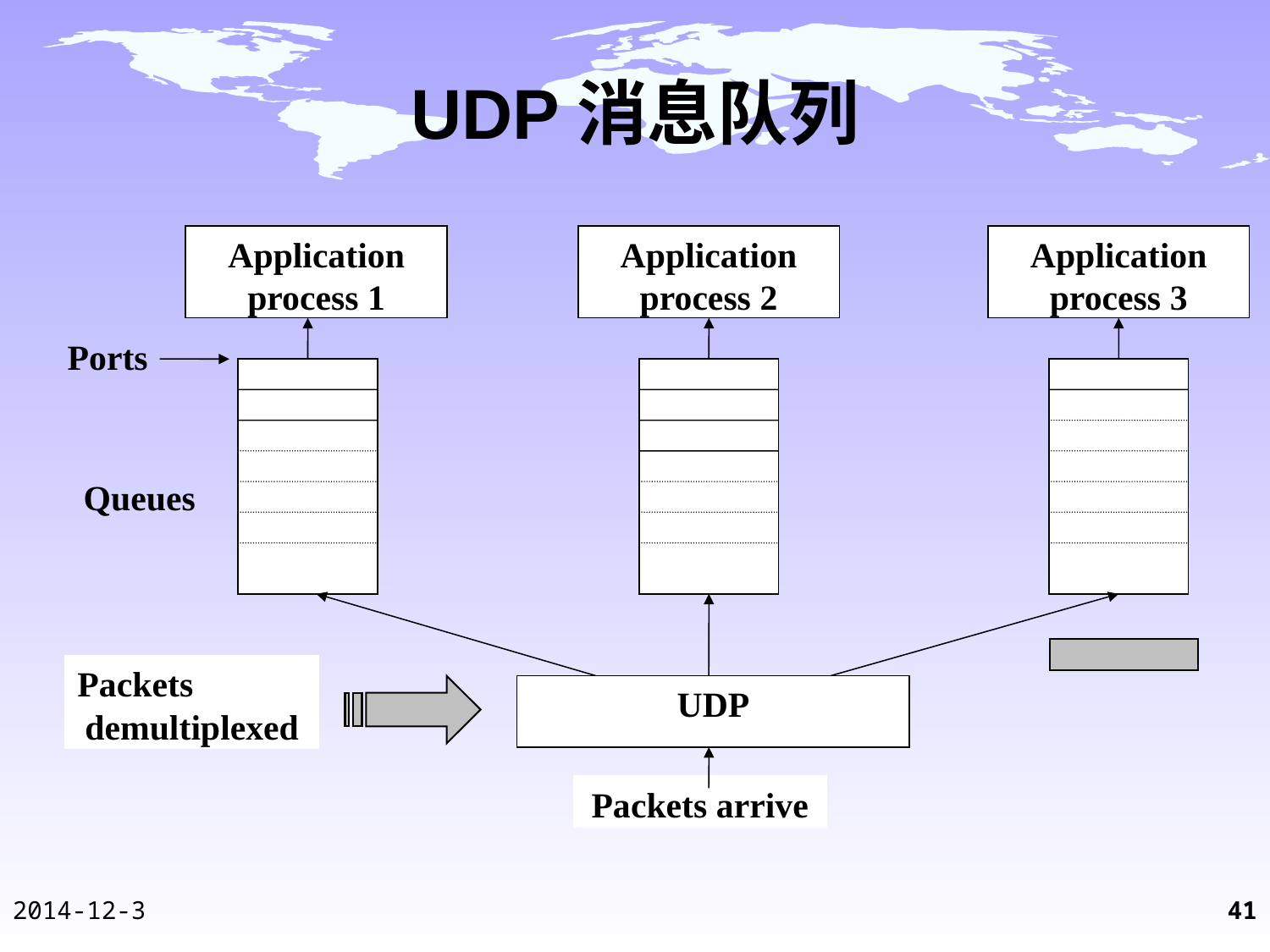

# UDP消息队列
Application
process 1
Application
process 2
Application
process 3

Ports

Queues

Packets
demultiplexed
UDP

Packets arrive
2014-12-3
41